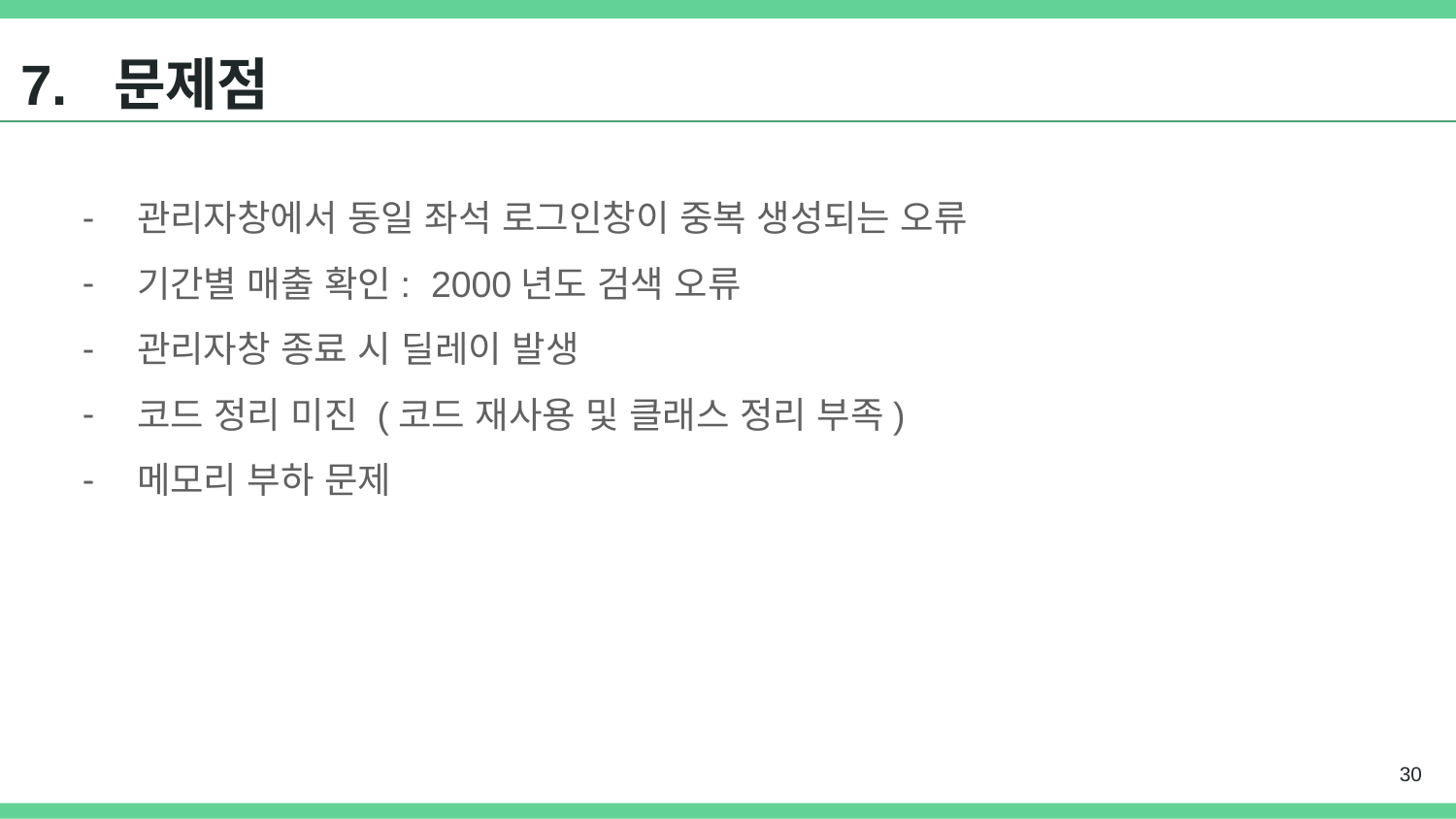

# 7.  문제점
관리자창에서 동일 좌석 로그인창이 중복 생성되는 오류
기간별 매출 확인:  2000년도 검색 오류
관리자창 종료 시 딜레이 발생
코드 정리 미진 (코드 재사용 및 클래스 정리 부족)
메모리 부하 문제
30